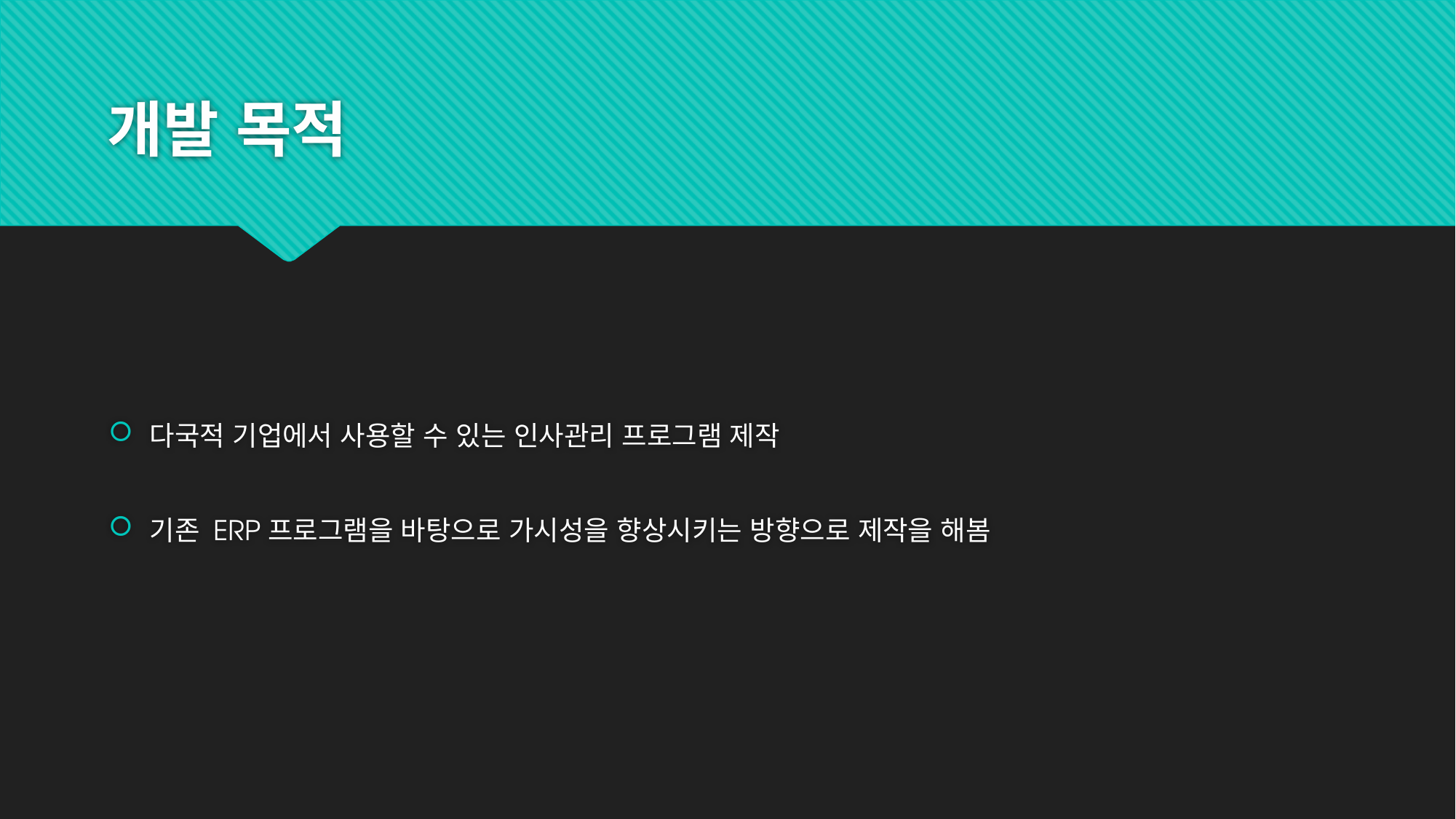

# 개발 목적
다국적 기업에서 사용할 수 있는 인사관리 프로그램 제작

기존 ERP프로그램을 바탕으로 가시성을 향상시키는 방향으로 제작을 해봄